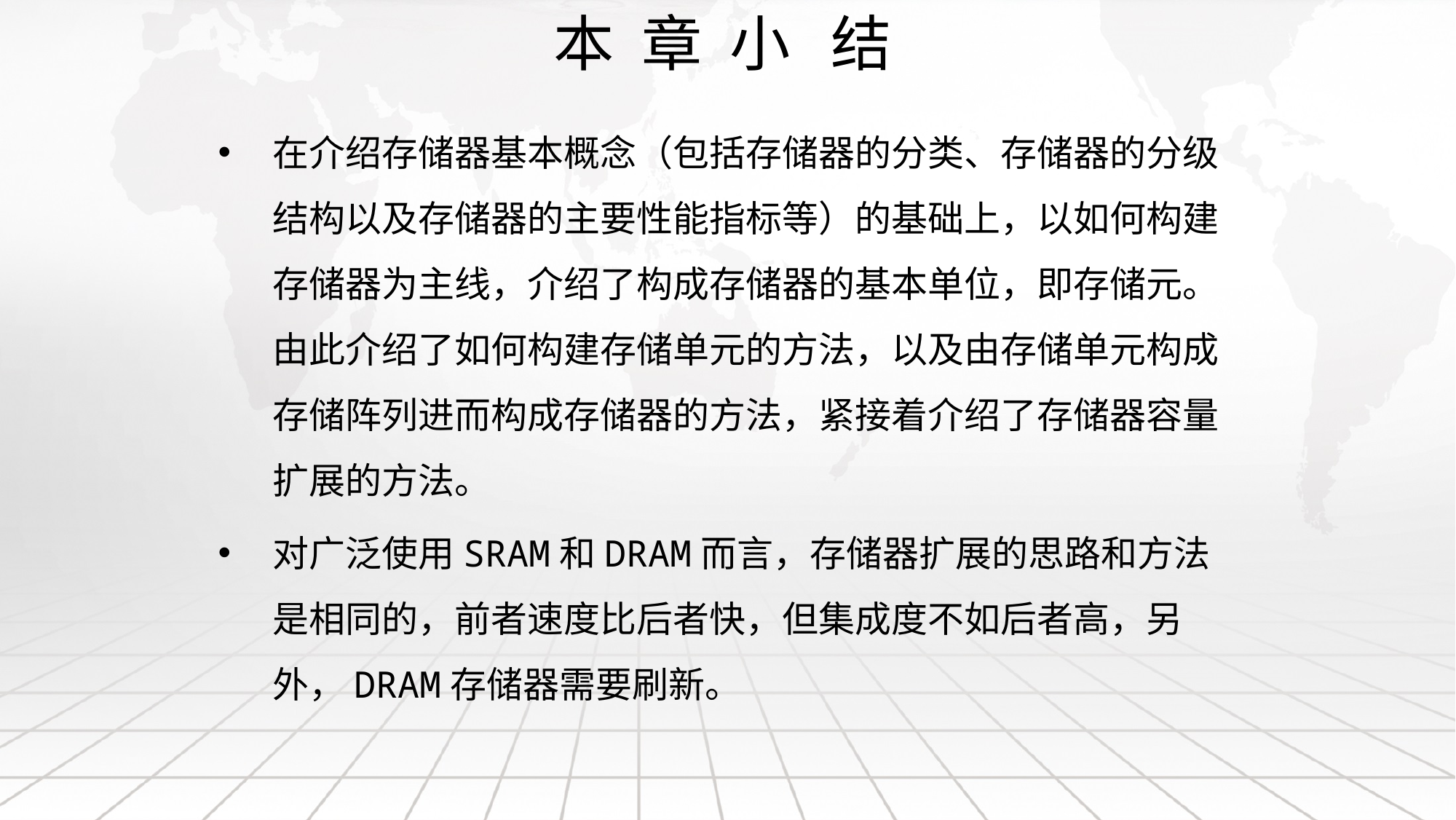

# 本  章  小   结
在介绍存储器基本概念（包括存储器的分类、存储器的分级结构以及存储器的主要性能指标等）的基础上，以如何构建存储器为主线，介绍了构成存储器的基本单位，即存储元。由此介绍了如何构建存储单元的方法，以及由存储单元构成存储阵列进而构成存储器的方法，紧接着介绍了存储器容量扩展的方法。
对广泛使用SRAM和DRAM而言，存储器扩展的思路和方法是相同的，前者速度比后者快，但集成度不如后者高，另外，DRAM存储器需要刷新。